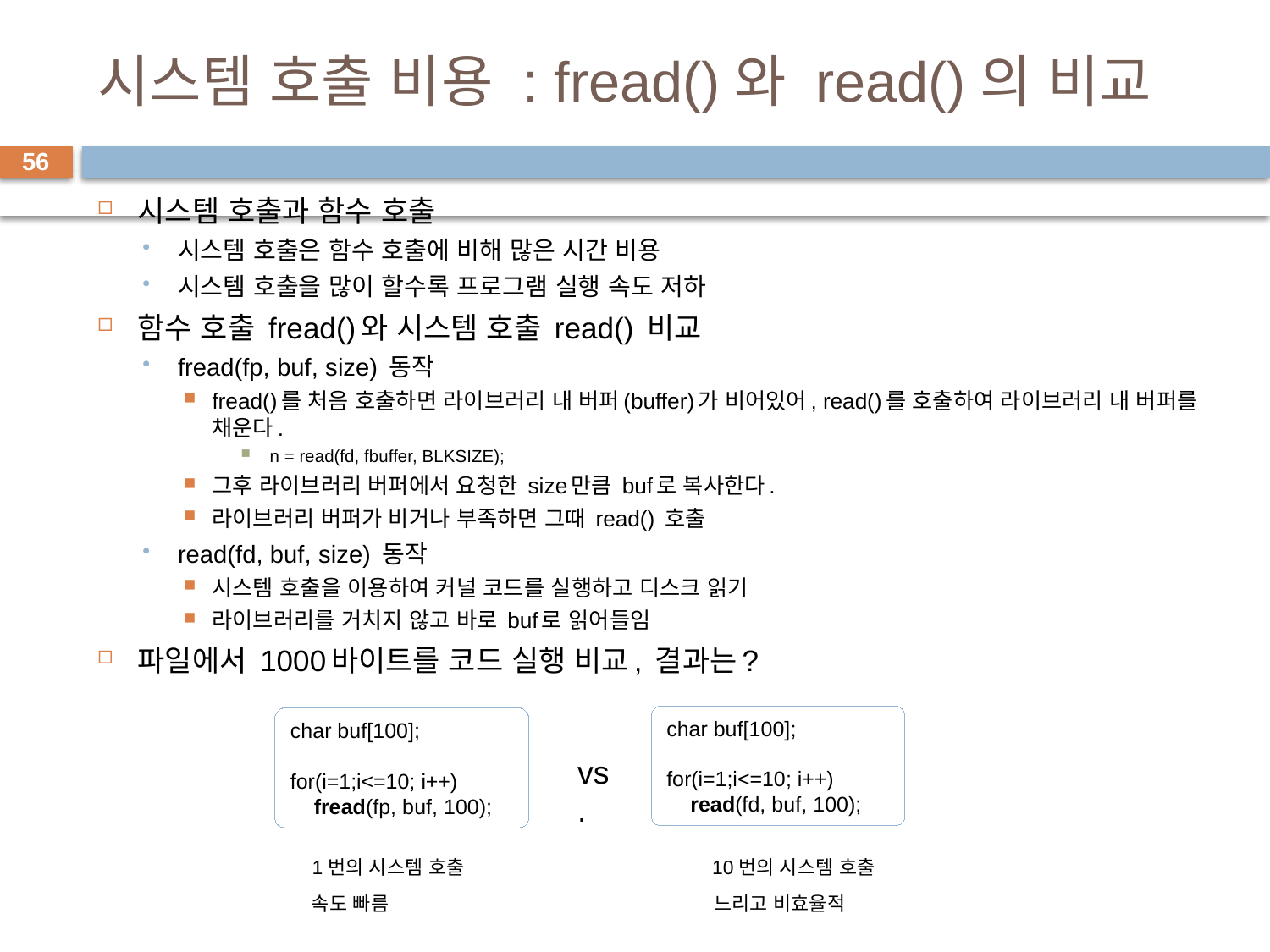

# 시스템 호출 비용 : fread()와 read()의 비교
56
시스템 호출과 함수 호출
시스템 호출은 함수 호출에 비해 많은 시간 비용
시스템 호출을 많이 할수록 프로그램 실행 속도 저하
함수 호출 fread()와 시스템 호출 read() 비교
fread(fp, buf, size) 동작
fread()를 처음 호출하면 라이브러리 내 버퍼(buffer)가 비어있어, read()를 호출하여 라이브러리 내 버퍼를 채운다.
n = read(fd, fbuffer, BLKSIZE);
그후 라이브러리 버퍼에서 요청한 size만큼 buf로 복사한다.
라이브러리 버퍼가 비거나 부족하면 그때 read() 호출
read(fd, buf, size) 동작
시스템 호출을 이용하여 커널 코드를 실행하고 디스크 읽기
라이브러리를 거치지 않고 바로 buf로 읽어들임
파일에서 1000바이트를 코드 실행 비교, 결과는?
char buf[100];

for(i=1;i<=10; i++)
    read(fd, buf, 100);
char buf[100];

for(i=1;i<=10; i++)
    fread(fp, buf, 100);
vs.
1번의 시스템 호출
10번의 시스템 호출
속도 빠름
느리고 비효율적